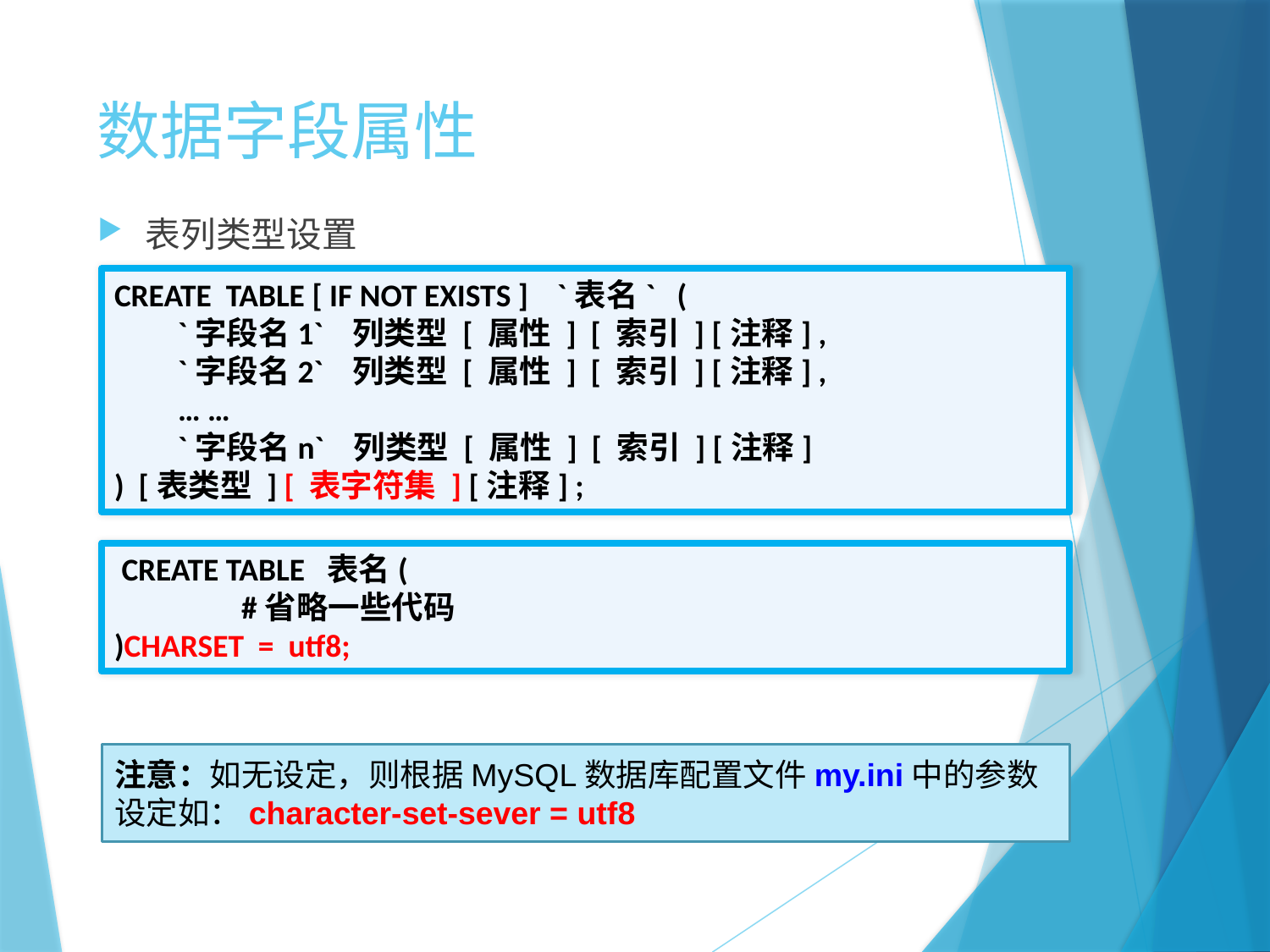

# 数据字段属性
表列类型设置
CREATE  TABLE [ IF NOT EXISTS ]    `表名`   (
`字段名1`   列类型 [ 属性 ]  [ 索引 ] [注释] ,
`字段名2`   列类型 [ 属性 ]  [ 索引 ] [注释] ,
… …
`字段名n`   列类型 [ 属性 ]  [ 索引 ] [注释]
)  [表类型 ] [ 表字符集 ] [注释] ;
 CREATE TABLE  表名(
	#省略一些代码
)CHARSET  =  utf8;
注意：如无设定，则根据MySQL数据库配置文件my.ini中的参数设定如：character-set-sever = utf8